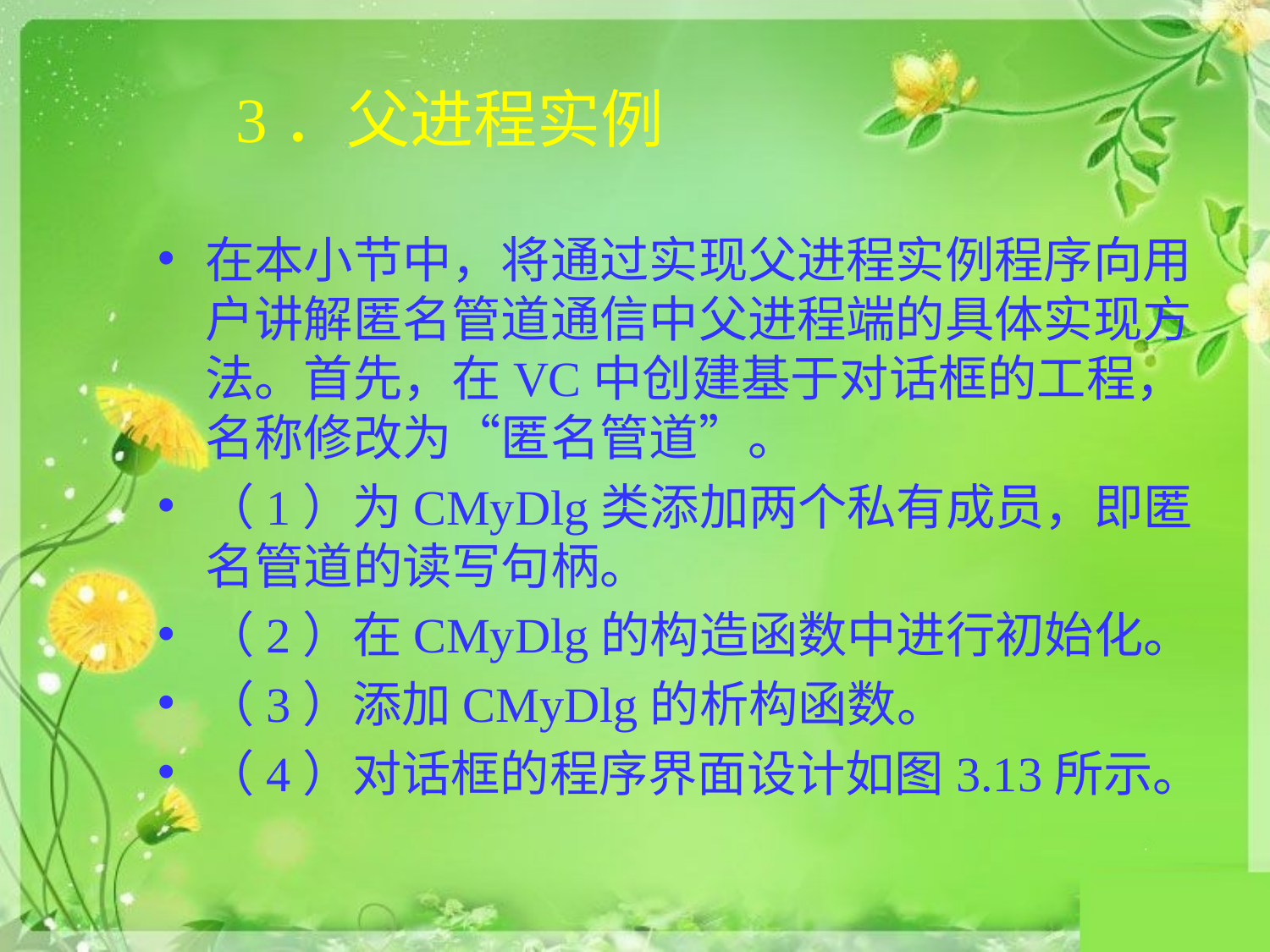

# 3．父进程实例
在本小节中，将通过实现父进程实例程序向用户讲解匿名管道通信中父进程端的具体实现方法。首先，在VC中创建基于对话框的工程，名称修改为“匿名管道”。
（1）为CMyDlg类添加两个私有成员，即匿名管道的读写句柄。
（2）在CMyDlg的构造函数中进行初始化。
（3）添加CMyDlg的析构函数。
（4）对话框的程序界面设计如图3.13所示。